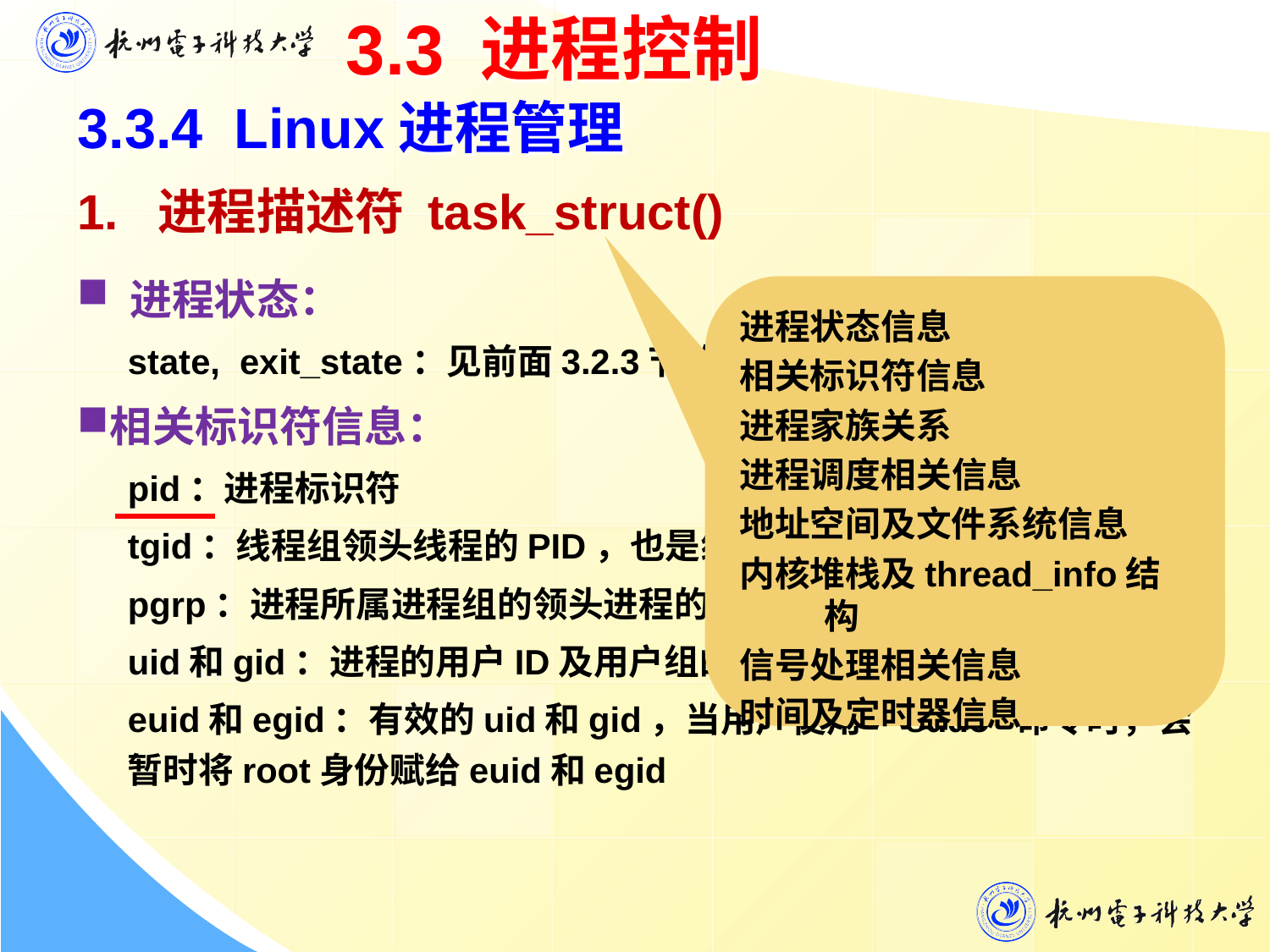

3.3 进程控制
# 3.3.4  Linux进程管理
1.  进程描述符 task_struct()
 进程状态：
state,  exit_state：见前面3.2.3节的介绍
相关标识符信息：
pid：进程标识符
tgid：线程组领头线程的PID，也是线程组所属进程的PID
pgrp：进程所属进程组的领头进程的PID
uid和gid：进程的用户ID及用户组的ID
euid和egid：有效的uid和gid，当用户使用“sudo”命令时，会暂时将root身份赋给euid和egid

进程状态信息
相关标识符信息
进程家族关系
进程调度相关信息
地址空间及文件系统信息
内核堆栈及thread_info结构
信号处理相关信息
时间及定时器信息